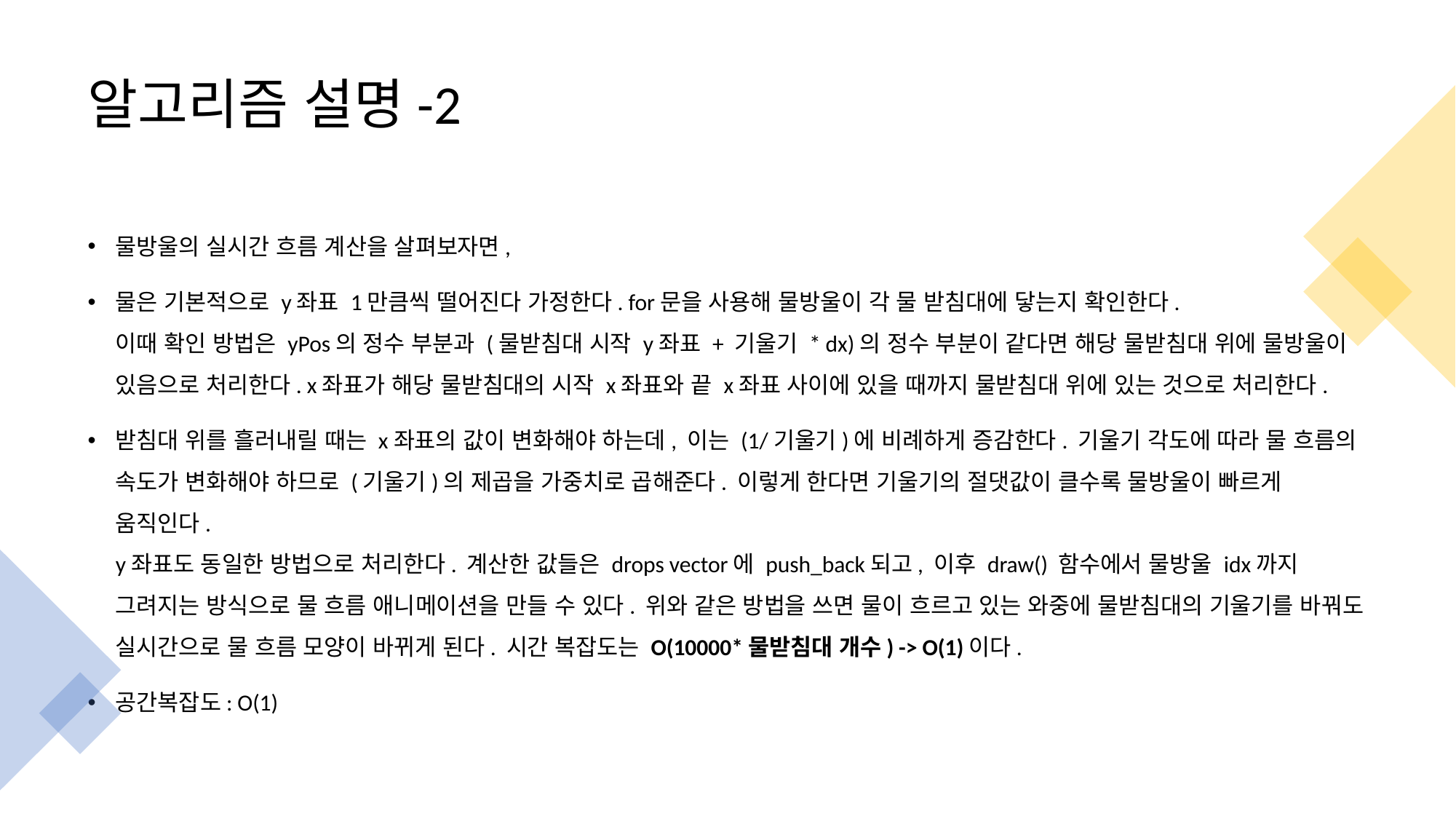

# 알고리즘 설명-2

물방울의 실시간 흐름 계산을 살펴보자면,
물은 기본적으로 y좌표 1만큼씩 떨어진다 가정한다. for문을 사용해 물방울이 각 물 받침대에 닿는지 확인한다.
이때 확인 방법은 yPos의 정수 부분과 (물받침대 시작 y좌표 + 기울기 * dx)의 정수 부분이 같다면 해당 물받침대 위에 물방울이 있음으로 처리한다. x좌표가 해당 물받침대의 시작 x좌표와 끝 x좌표 사이에 있을 때까지 물받침대 위에 있는 것으로 처리한다.
받침대 위를 흘러내릴 때는 x좌표의 값이 변화해야 하는데, 이는 (1/기울기)에 비례하게 증감한다. 기울기 각도에 따라 물 흐름의 속도가 변화해야 하므로 (기울기)의 제곱을 가중치로 곱해준다. 이렇게 한다면 기울기의 절댓값이 클수록 물방울이 빠르게 움직인다.
y좌표도 동일한 방법으로 처리한다. 계산한 값들은 drops vector에 push_back되고, 이후 draw() 함수에서 물방울 idx까지 그려지는 방식으로 물 흐름 애니메이션을 만들 수 있다. 위와 같은 방법을 쓰면 물이 흐르고 있는 와중에 물받침대의 기울기를 바꿔도 실시간으로 물 흐름 모양이 바뀌게 된다. 시간 복잡도는 O(10000*물받침대 개수) -> O(1)이다.
공간복잡도: O(1)